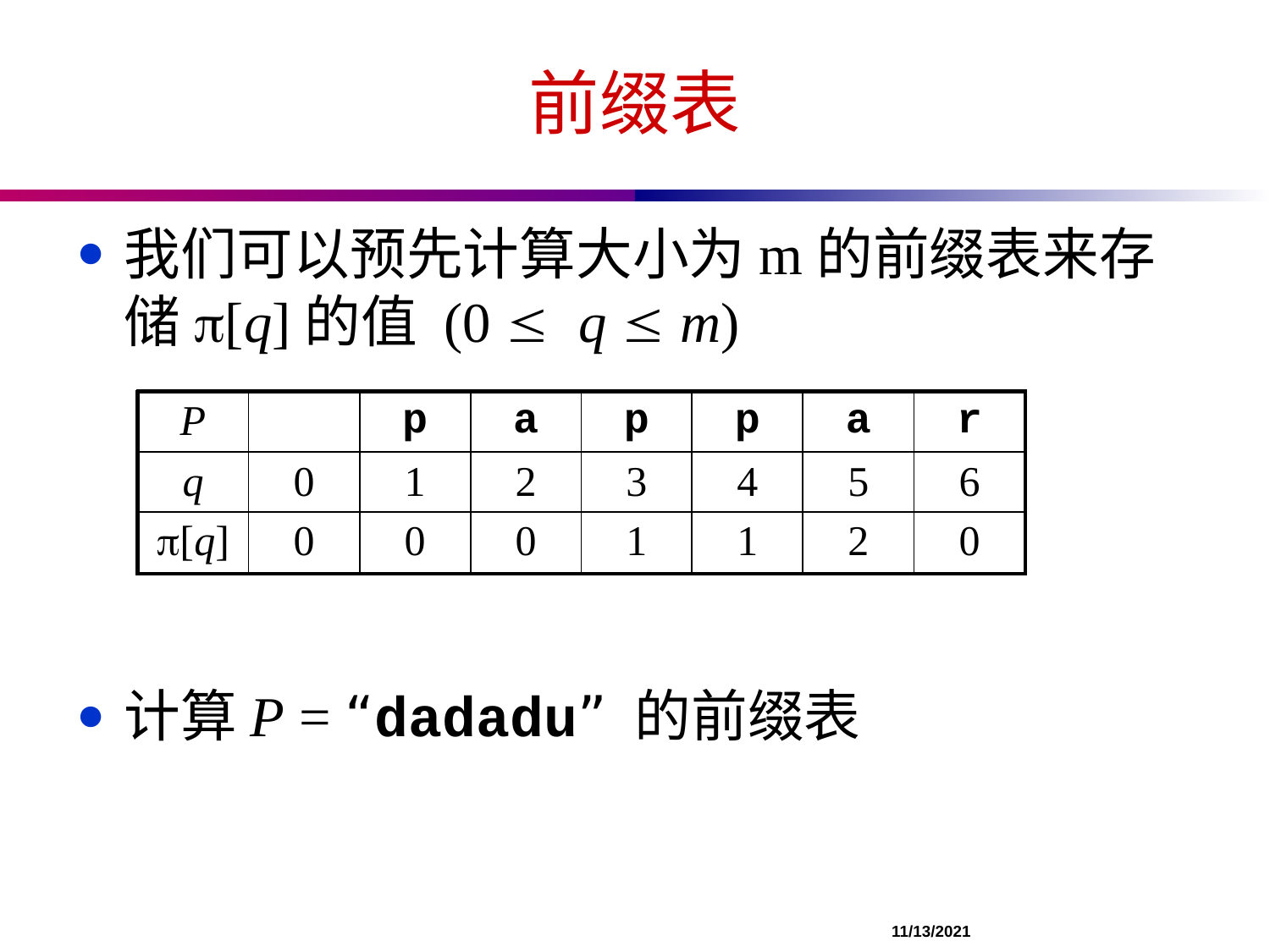

# 前缀表
我们可以预先计算大小为m的前缀表来存储π[q]的值 (0 ≤ q ≤ m)

计算P = “dadadu” 的前缀表
| P |  | p | a | p | p | a | r |
| --- | --- | --- | --- | --- | --- | --- | --- |
| q | 0 | 1 | 2 | 3 | 4 | 5 | 6 |
| π[q] | 0 | 0 | 0 | 1 | 1 | 2 | 0 |
		 				            11/13/2021